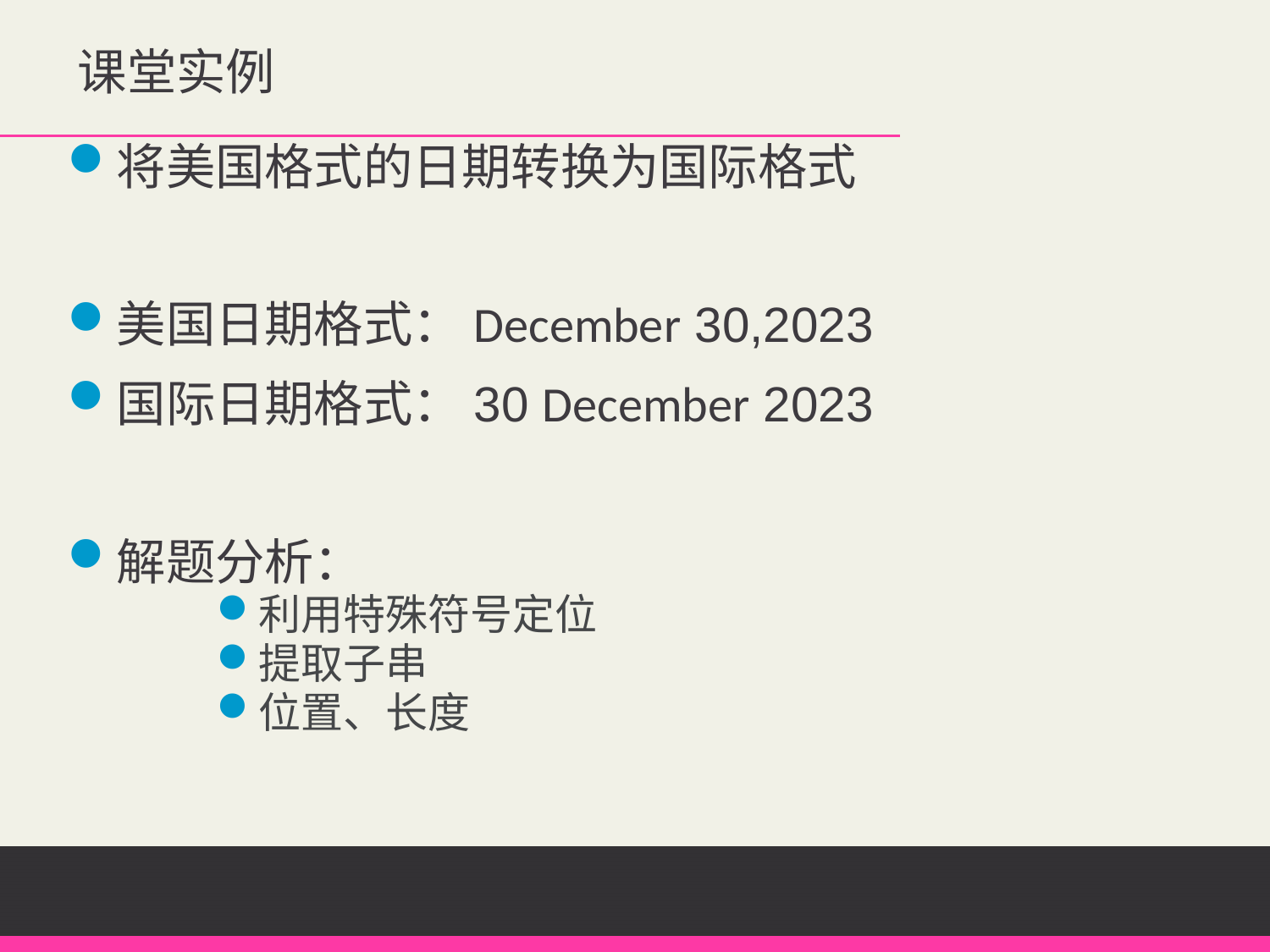

课堂实例
将美国格式的日期转换为国际格式

美国日期格式：December 30,2023
国际日期格式：30 December 2023

解题分析：
利用特殊符号定位
提取子串
位置、长度